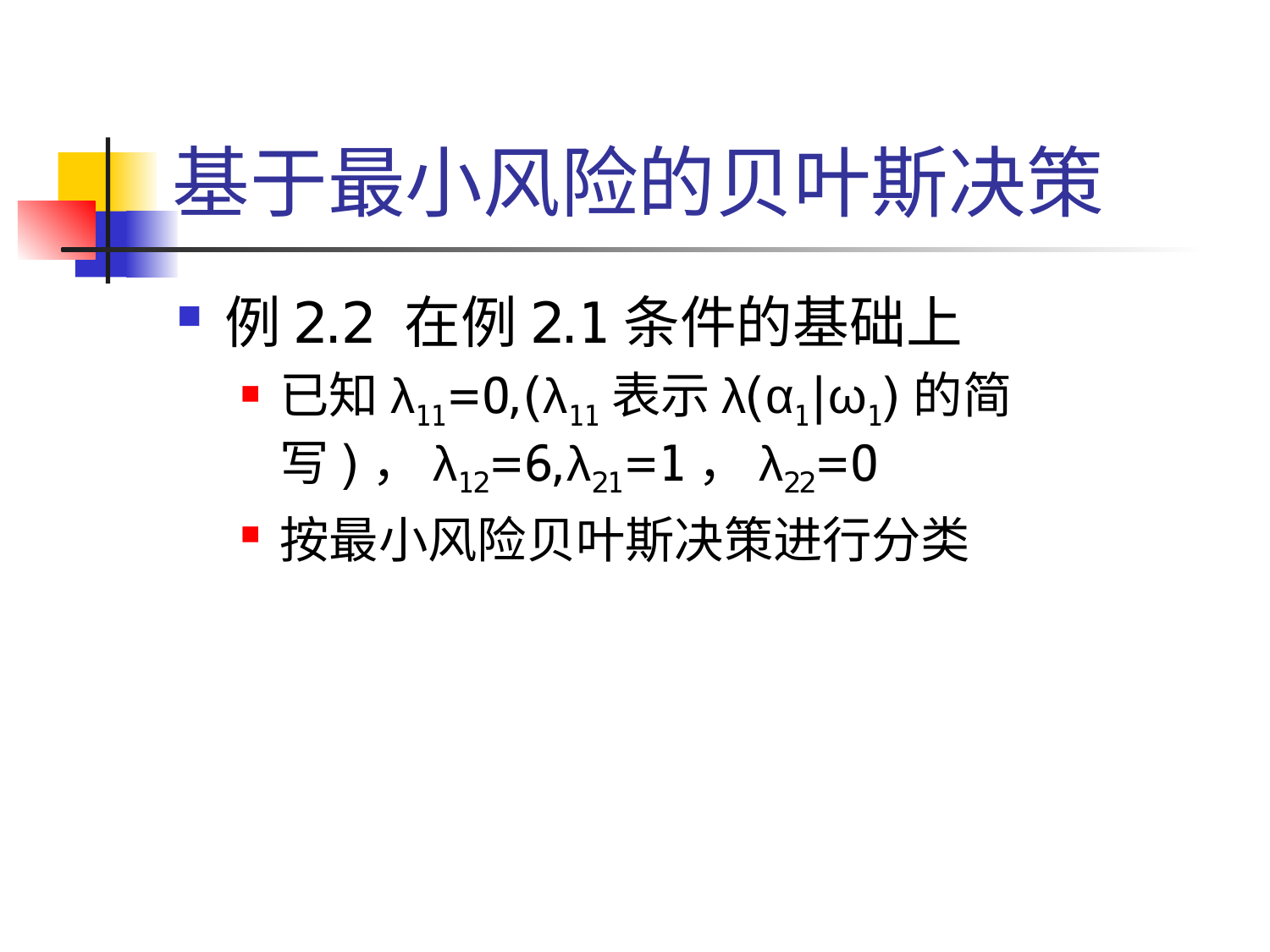

# 基于最小风险的贝叶斯决策
例2.2 在例2.1条件的基础上
已知λ11=0,(λ11表示λ(α1|ω1)的简写)，λ12=6,λ21=1，λ22=0
按最小风险贝叶斯决策进行分类